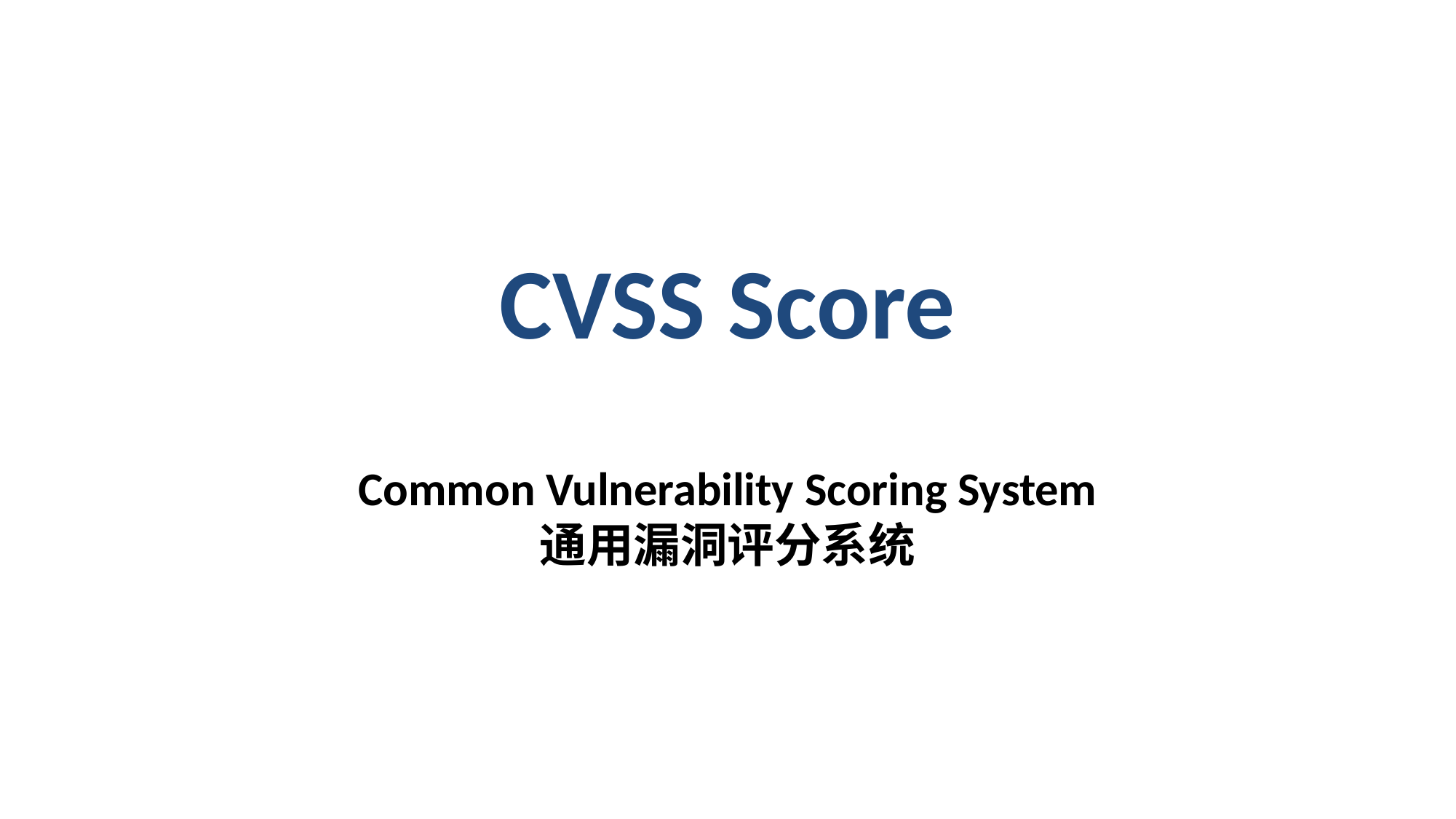

# CVSS Score
Common Vulnerability Scoring System
通用漏洞评分系统